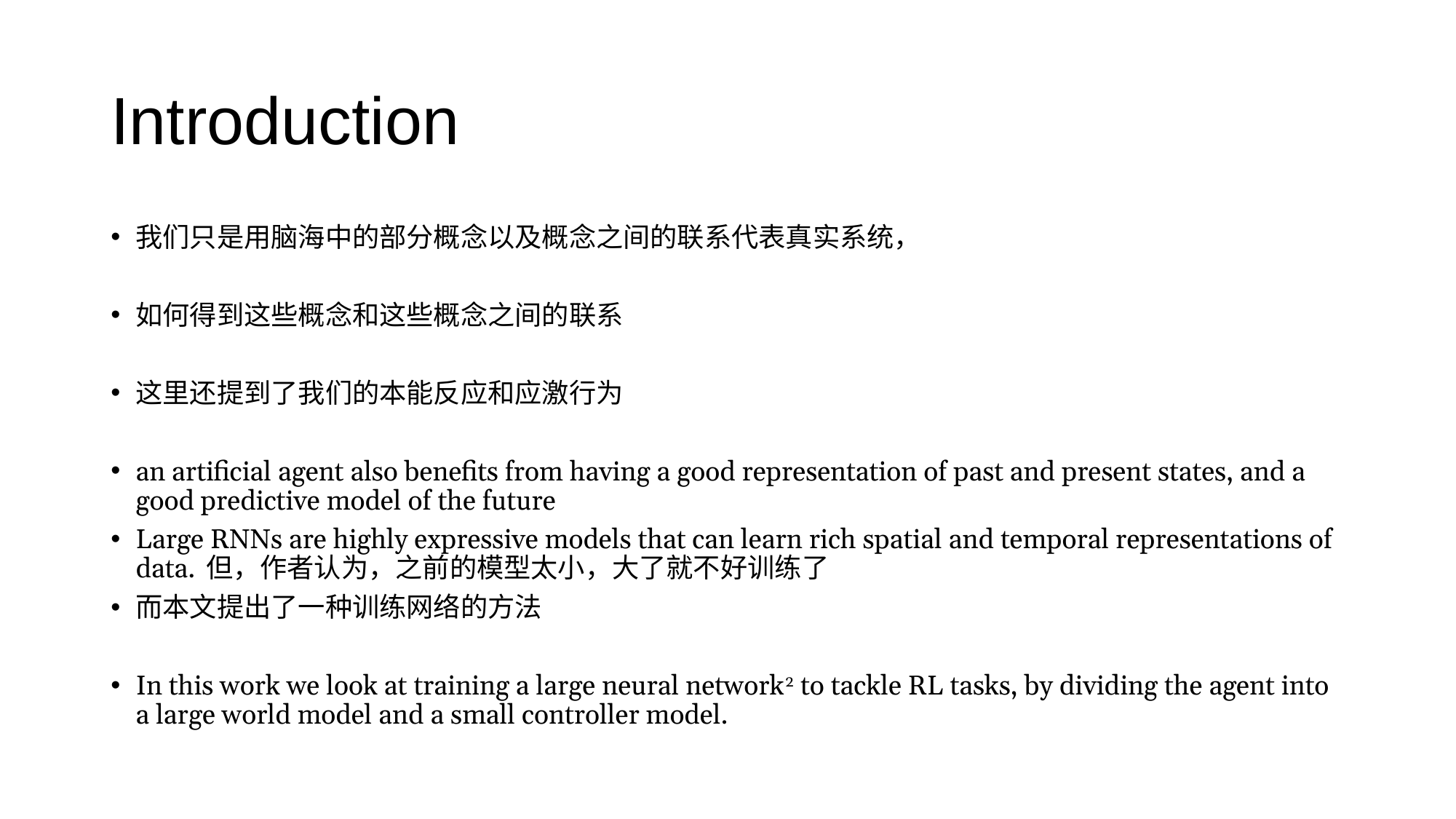

# Introduction
我们只是用脑海中的部分概念以及概念之间的联系代表真实系统，

如何得到这些概念和这些概念之间的联系

这里还提到了我们的本能反应和应激行为

an artificial agent also benefits from having a good representation of past and present states, and a good predictive model of the future
Large RNNs are highly expressive models that can learn rich spatial and temporal representations of data. 但，作者认为，之前的模型太小，大了就不好训练了
而本文提出了一种训练网络的方法

In this work we look at training a large neural network2 to tackle RL tasks, by dividing the agent into a large world model and a small controller model.